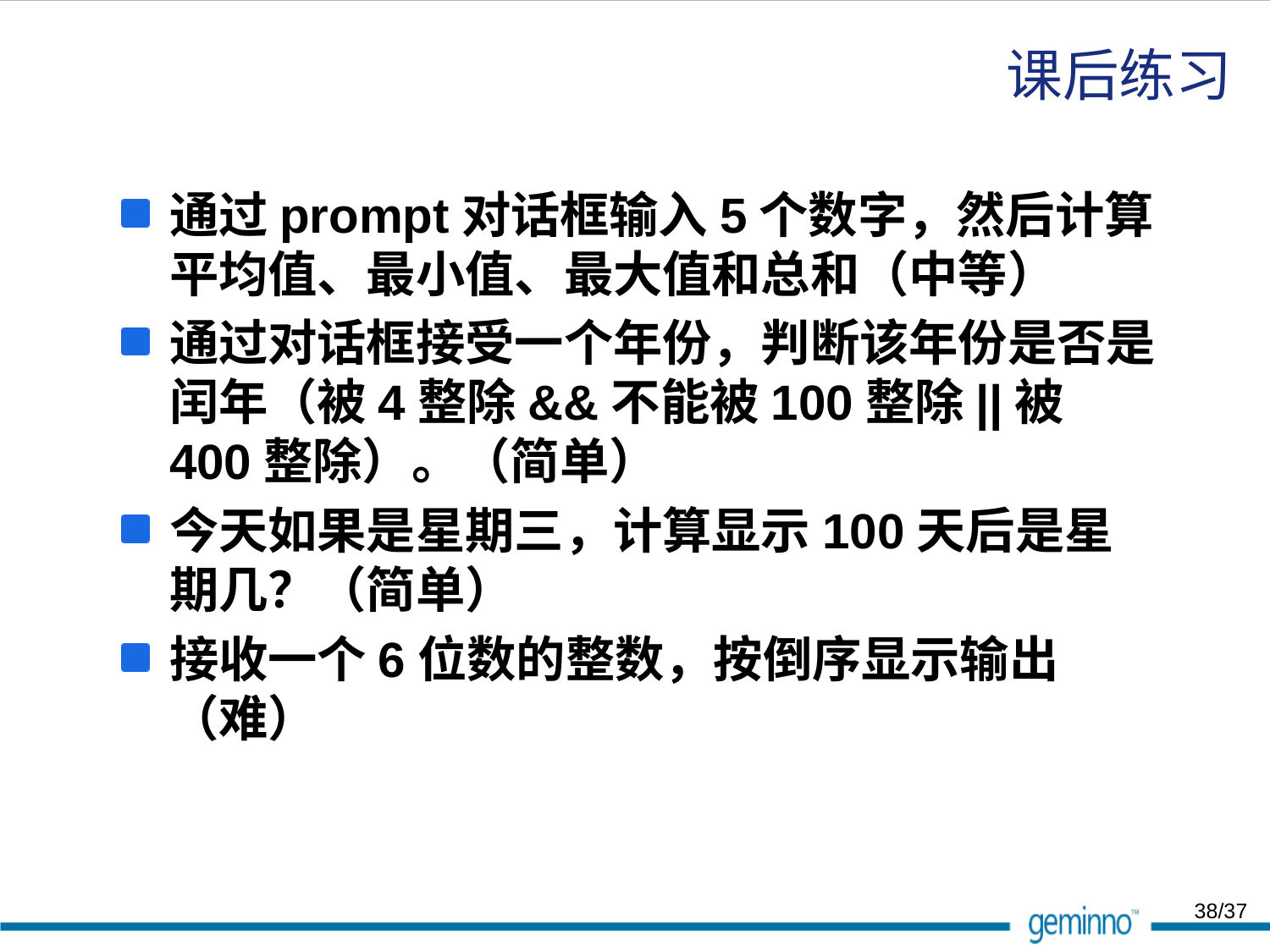

# 课后练习
通过prompt对话框输入5个数字，然后计算平均值、最小值、最大值和总和（中等）
通过对话框接受一个年份，判断该年份是否是闰年（被4整除&&不能被100整除||被400整除）。（简单）
今天如果是星期三，计算显示100天后是星期几？（简单）
接收一个6位数的整数，按倒序显示输出（难）

38/37